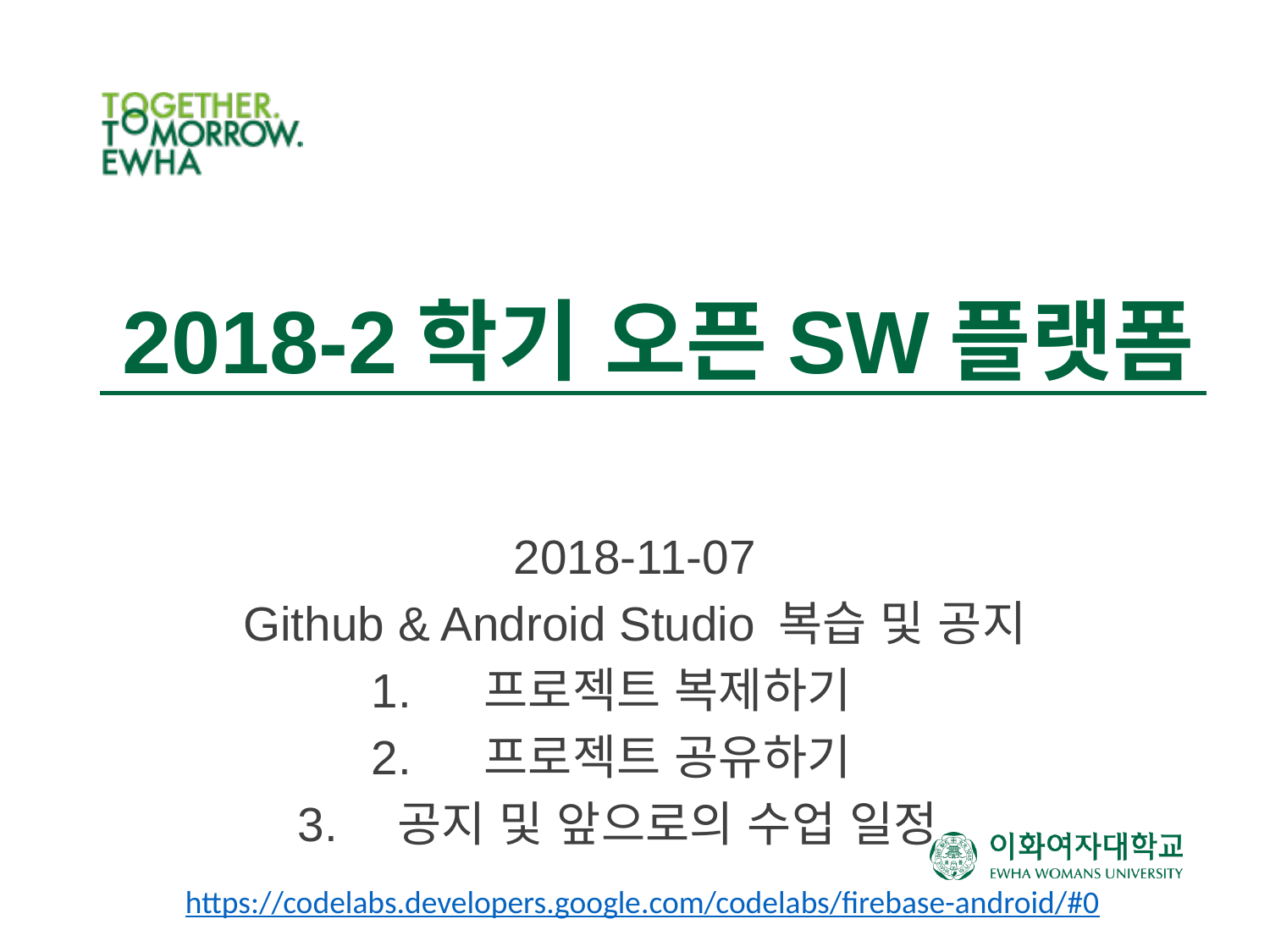

# 2018-2학기 오픈SW플랫폼
2018-11-07
Github & Android Studio 복습 및 공지
프로젝트 복제하기
프로젝트 공유하기
공지 및 앞으로의 수업 일정
https://codelabs.developers.google.com/codelabs/firebase-android/#0